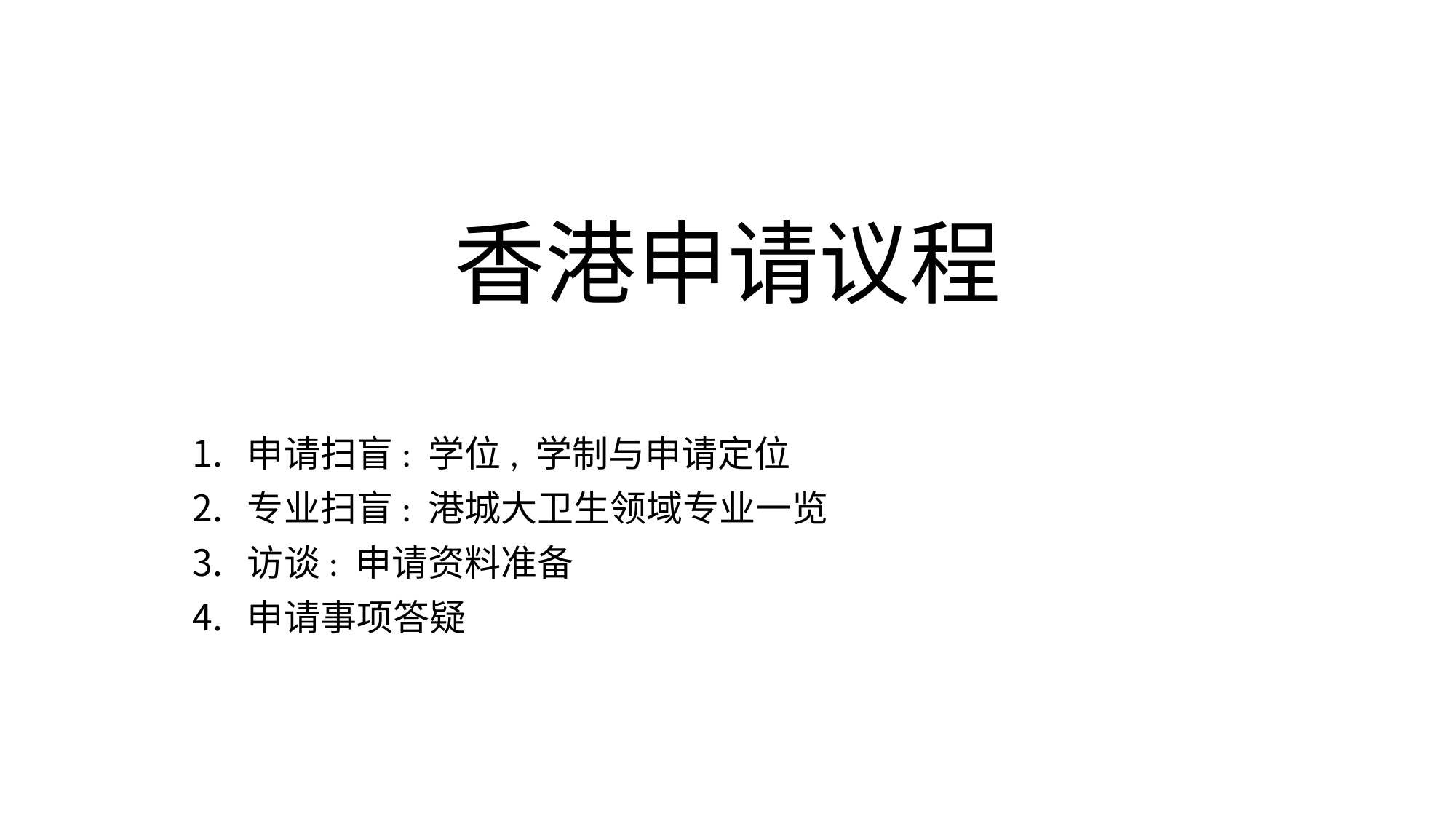

# 香港申请议程
申请扫盲: 学位, 学制与申请定位
专业扫盲: 港城大卫生领域专业一览
访谈: 申请资料准备
申请事项答疑